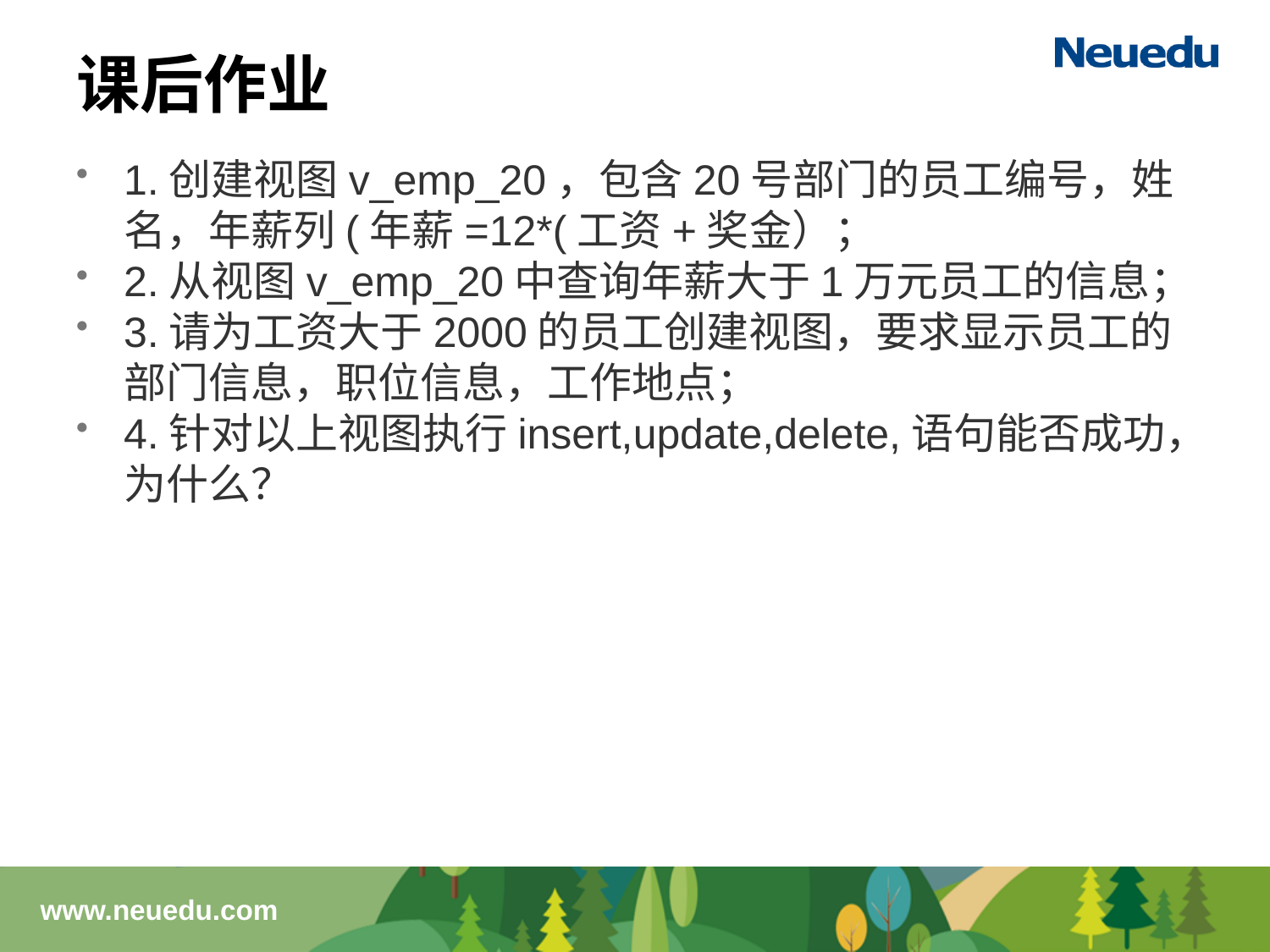

# 课后作业
1.创建视图v_emp_20，包含20号部门的员工编号，姓名，年薪列(年薪=12*(工资+奖金）；
2.从视图v_emp_20中查询年薪大于1万元员工的信息；
3.请为工资大于2000的员工创建视图，要求显示员工的部门信息，职位信息，工作地点；
4.针对以上视图执行insert,update,delete,语句能否成功，为什么？